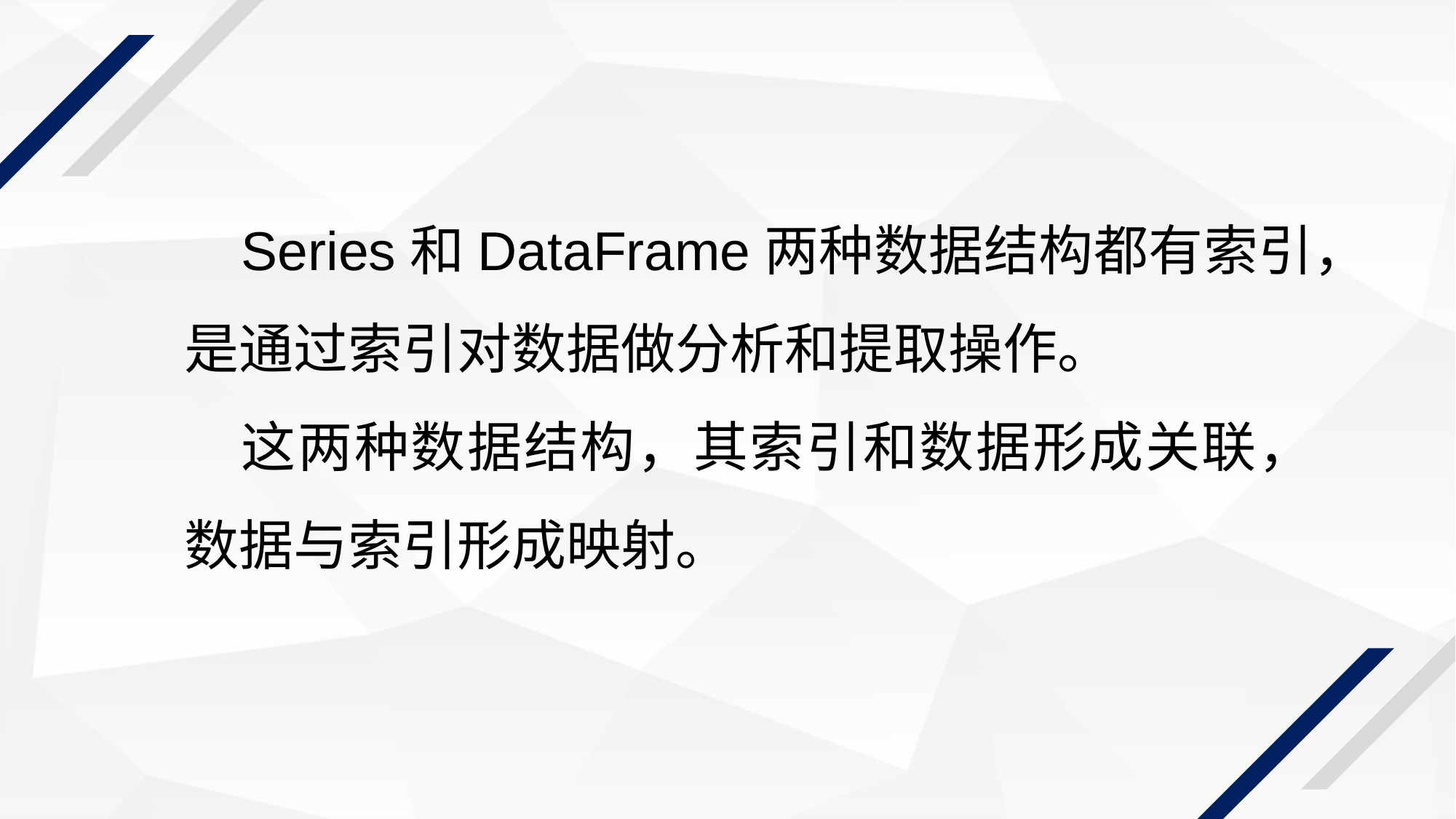

Series和DataFrame两种数据结构都有索引，是通过索引对数据做分析和提取操作。
这两种数据结构，其索引和数据形成关联，数据与索引形成映射。